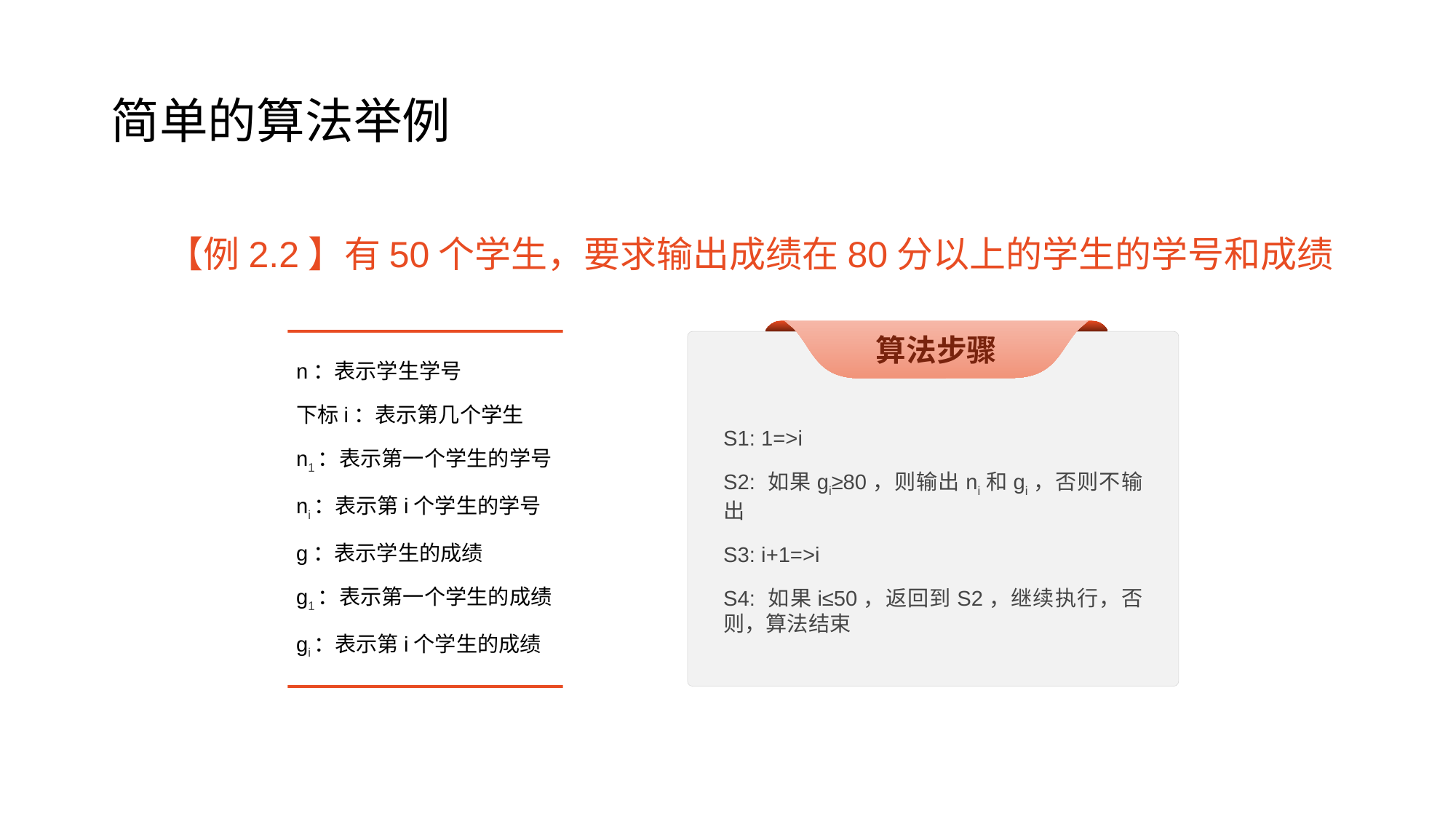

# 简单的算法举例
【例2.2】有50个学生，要求输出成绩在80分以上的学生的学号和成绩

算法步骤
S1: 1=>i
S2: 如果gi≥80，则输出ni和gi，否则不输出
S3: i+1=>i
S4: 如果i≤50，返回到S2，继续执行，否则，算法结束
n：表示学生学号
下标i：表示第几个学生
n1：表示第一个学生的学号
ni：表示第i个学生的学号
g：表示学生的成绩
g1：表示第一个学生的成绩
gi：表示第i个学生的成绩